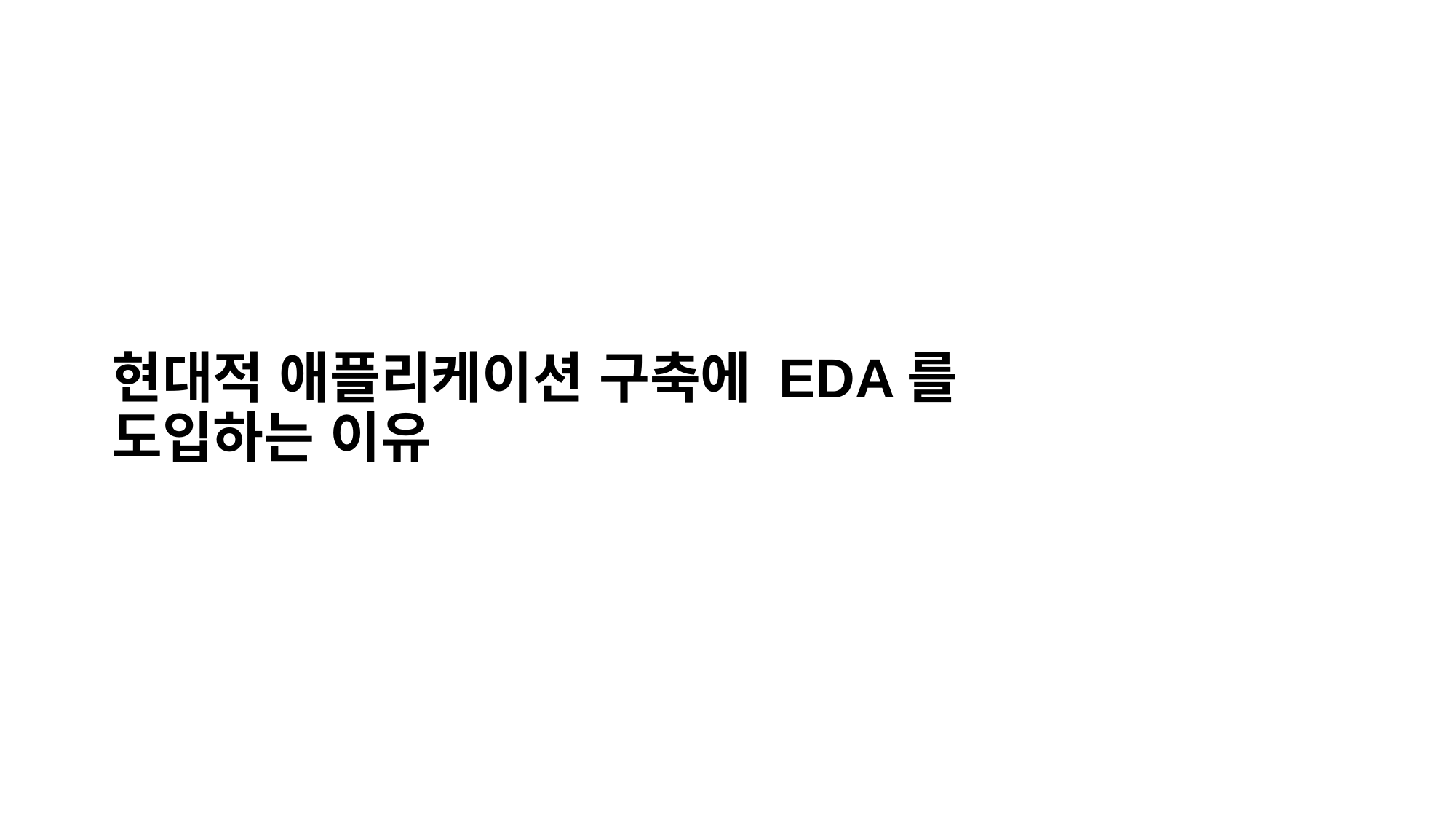

# 현대적 애플리케이션 구축에 EDA를 도입하는 이유